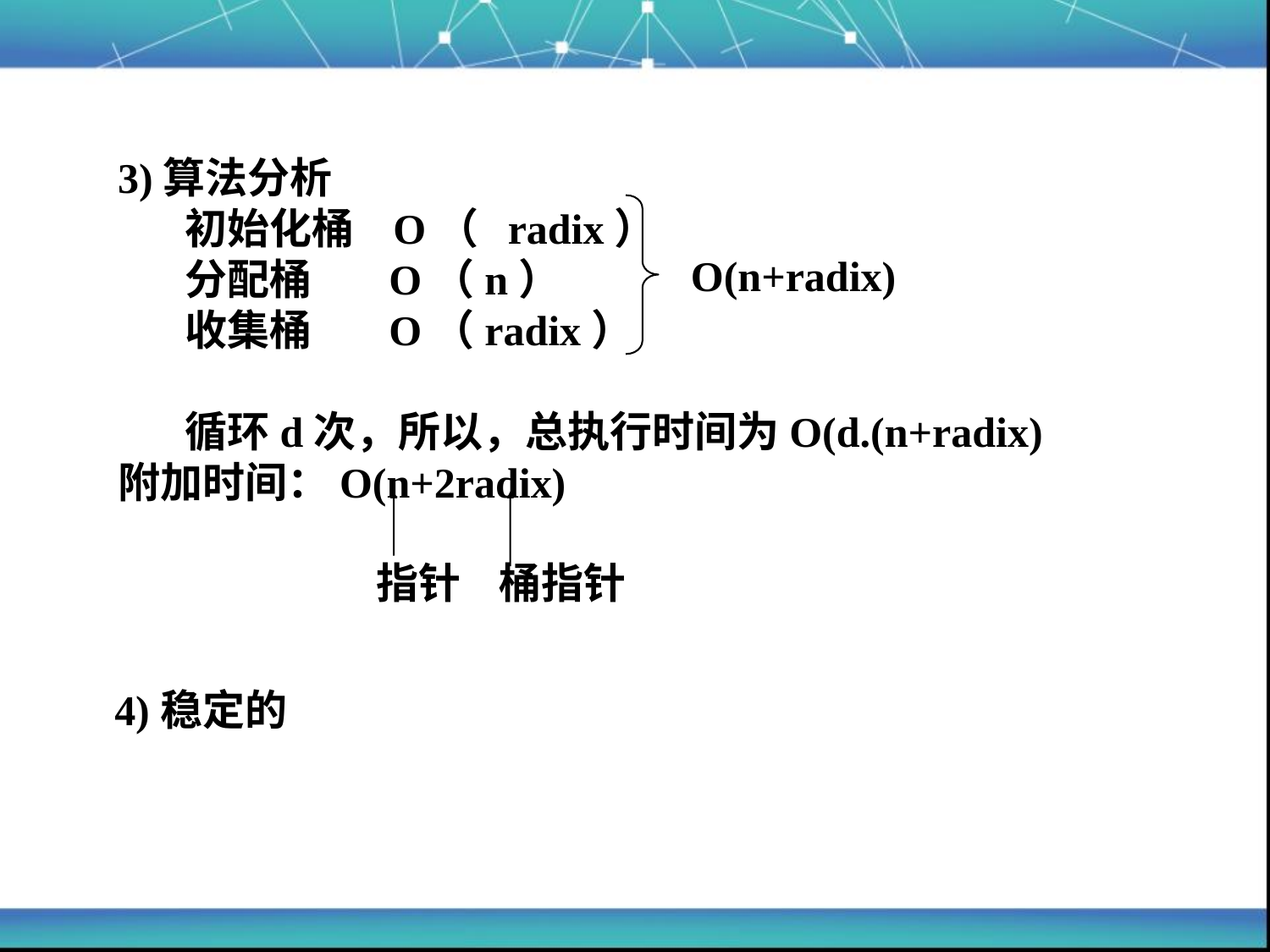

3)算法分析
      初始化桶   O（  radix）
      分配桶       O（n）
      收集桶       O（radix）

      循环d次，所以，总执行时间为O(d.(n+radix)
附加时间：O(n+2radix)

指针    桶指针

O(n+radix)
4)稳定的